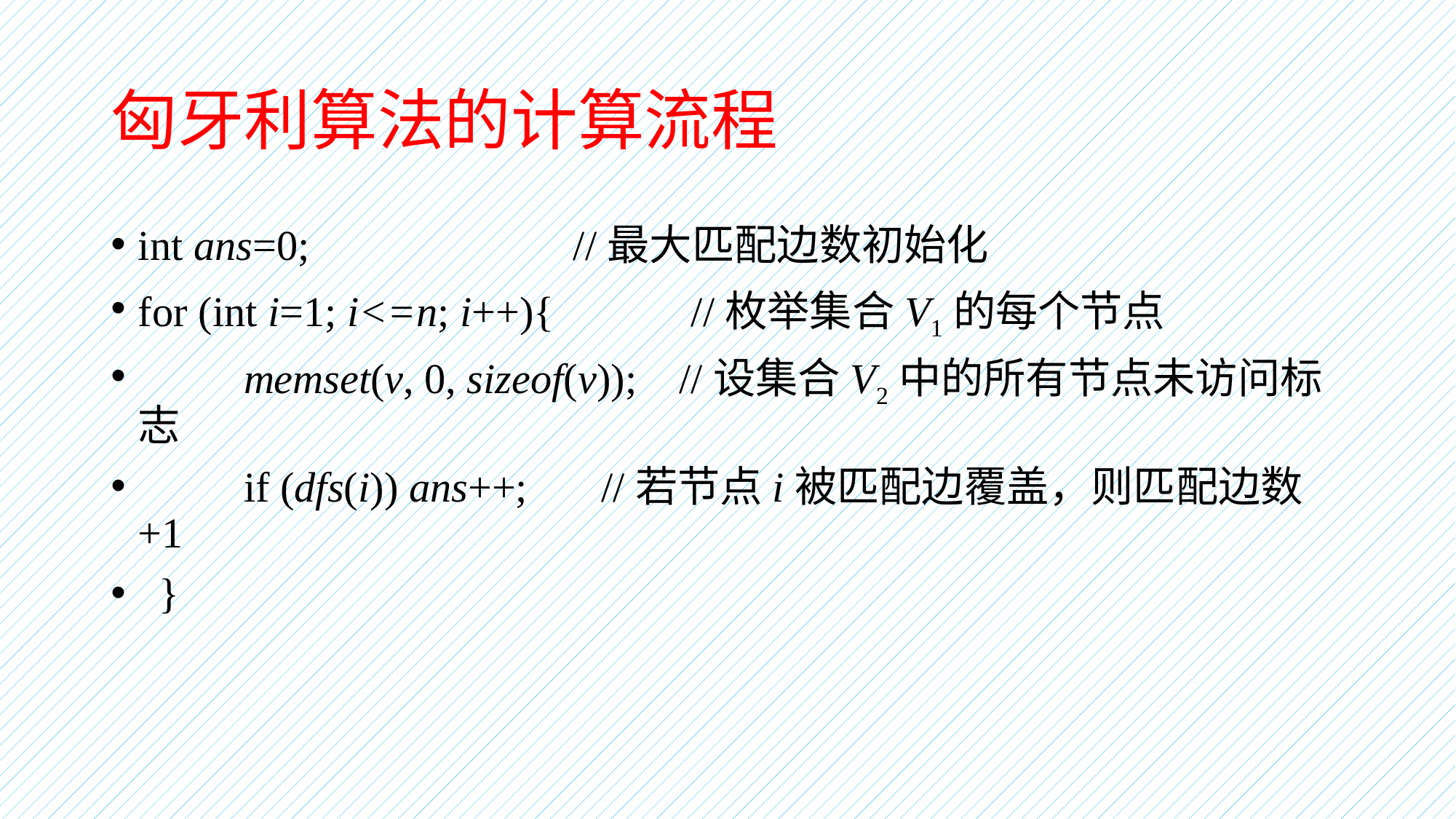

# 匈牙利算法的计算流程
int ans=0;                         //最大匹配边数初始化
for (int i=1; i<=n; i++){             //枚举集合V1的每个节点
          memset(v, 0, sizeof(v));    //设集合V2中的所有节点未访问标志
          if (dfs(i)) ans++;       //若节点i被匹配边覆盖，则匹配边数+1
  }